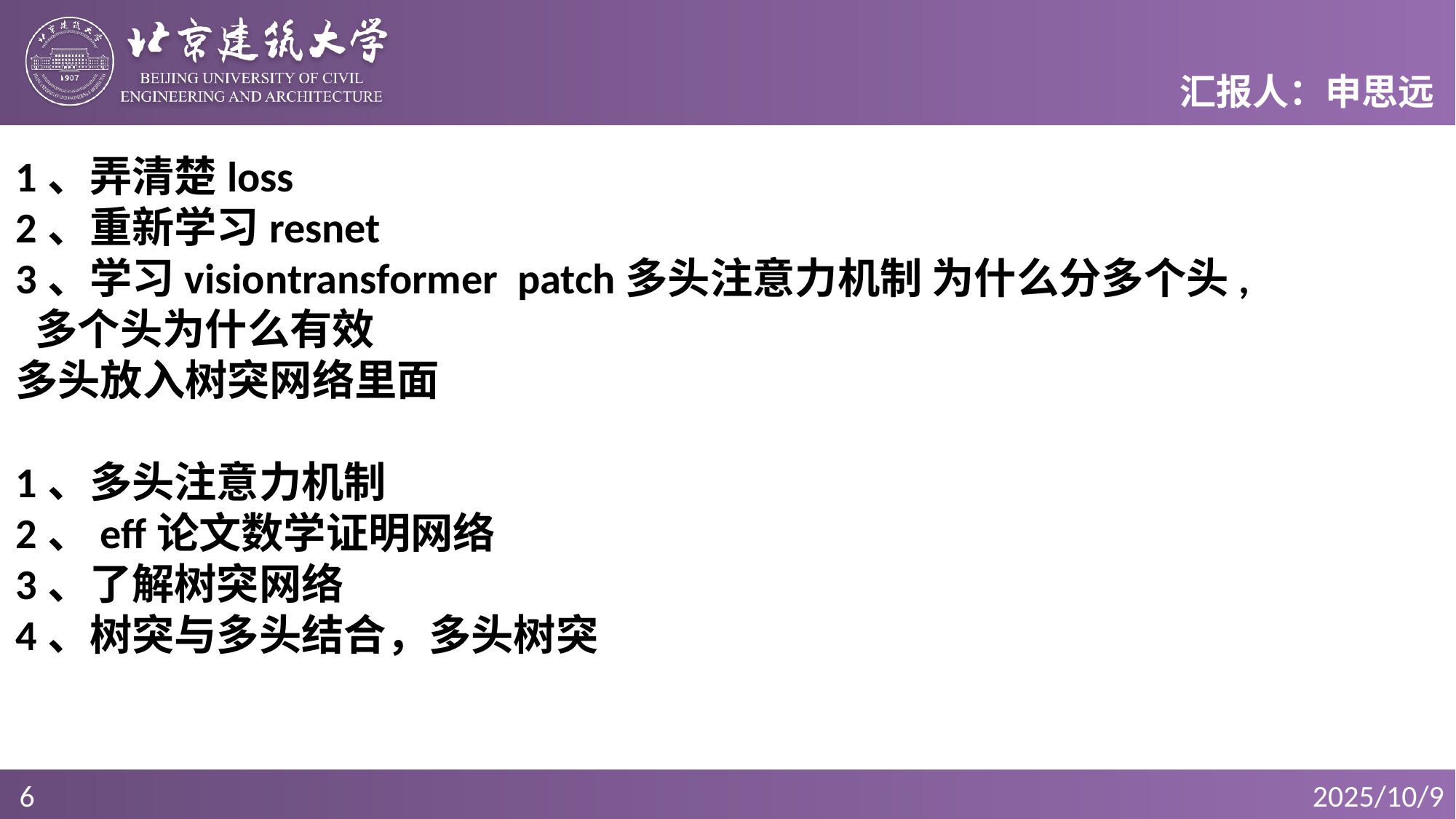

1、弄清楚loss
2、重新学习resnet
3、学习visiontransformer  patch多头注意力机制 为什么分多个头,
 多个头为什么有效
多头放入树突网络里面

1、多头注意力机制
2、eff论文数学证明网络
3、了解树突网络
4、树突与多头结合，多头树突